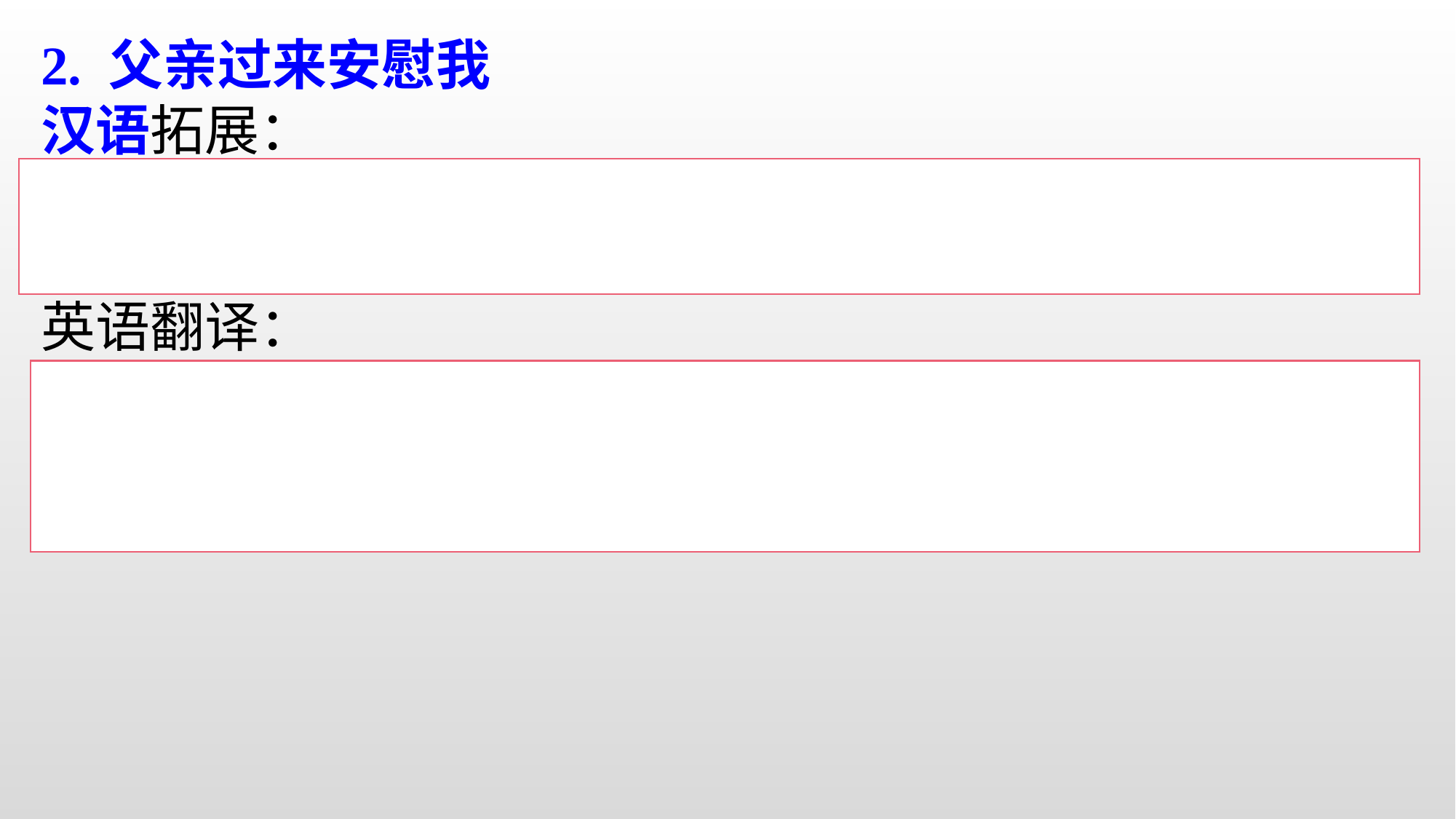

2. 父亲过来安慰我汉语拓展：
就在那时，父亲跑过来，拉起我。他双臂抱着我，温和地安慰道：孩子，我们现在安全了。英语翻译：
That was when my father rushed over and pulled me up. He wrapped his arms around me and comforted me with a tender voice, “Son, we are safe now.”